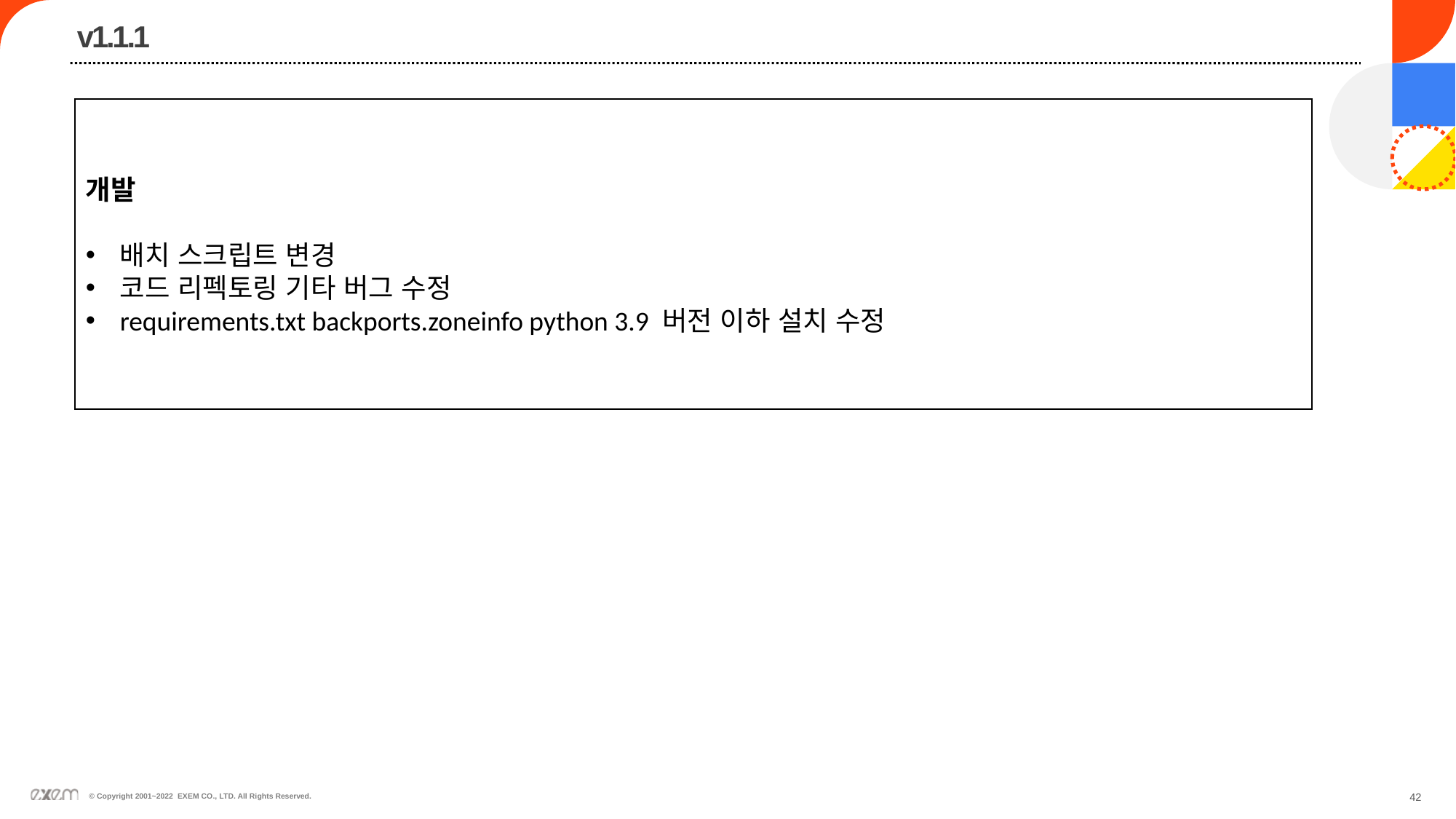

v1.1.1
개발

배치 스크립트 변경
코드 리펙토링 기타 버그 수정
requirements.txt backports.zoneinfo python 3.9 버전 이하 설치 수정